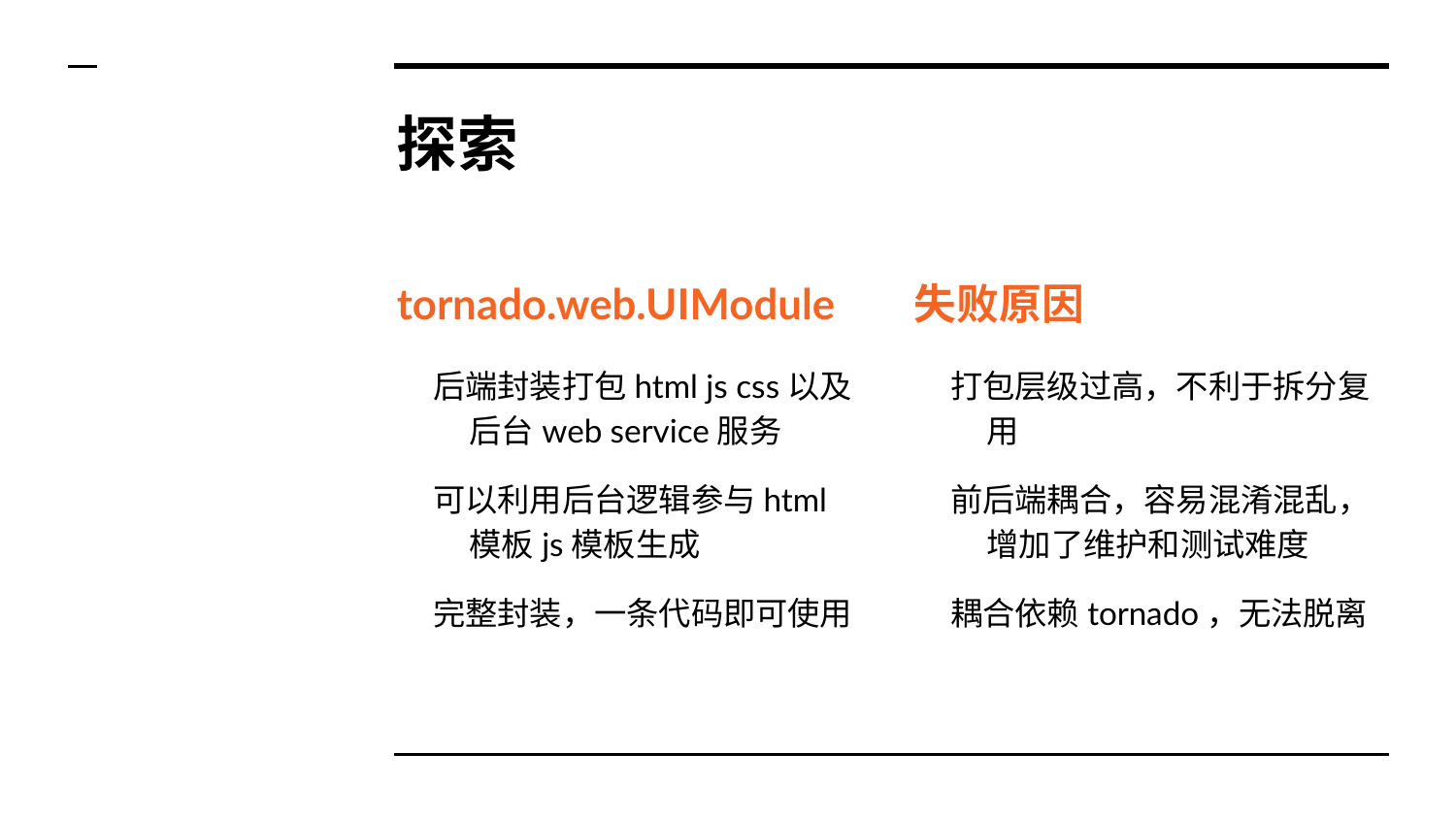

# 探索
tornado.web.UIModule
后端封装打包html js css以及后台web service服务
可以利用后台逻辑参与html模板js模板生成
完整封装，一条代码即可使用
失败原因
打包层级过高，不利于拆分复用
前后端耦合，容易混淆混乱，增加了维护和测试难度
耦合依赖tornado，无法脱离